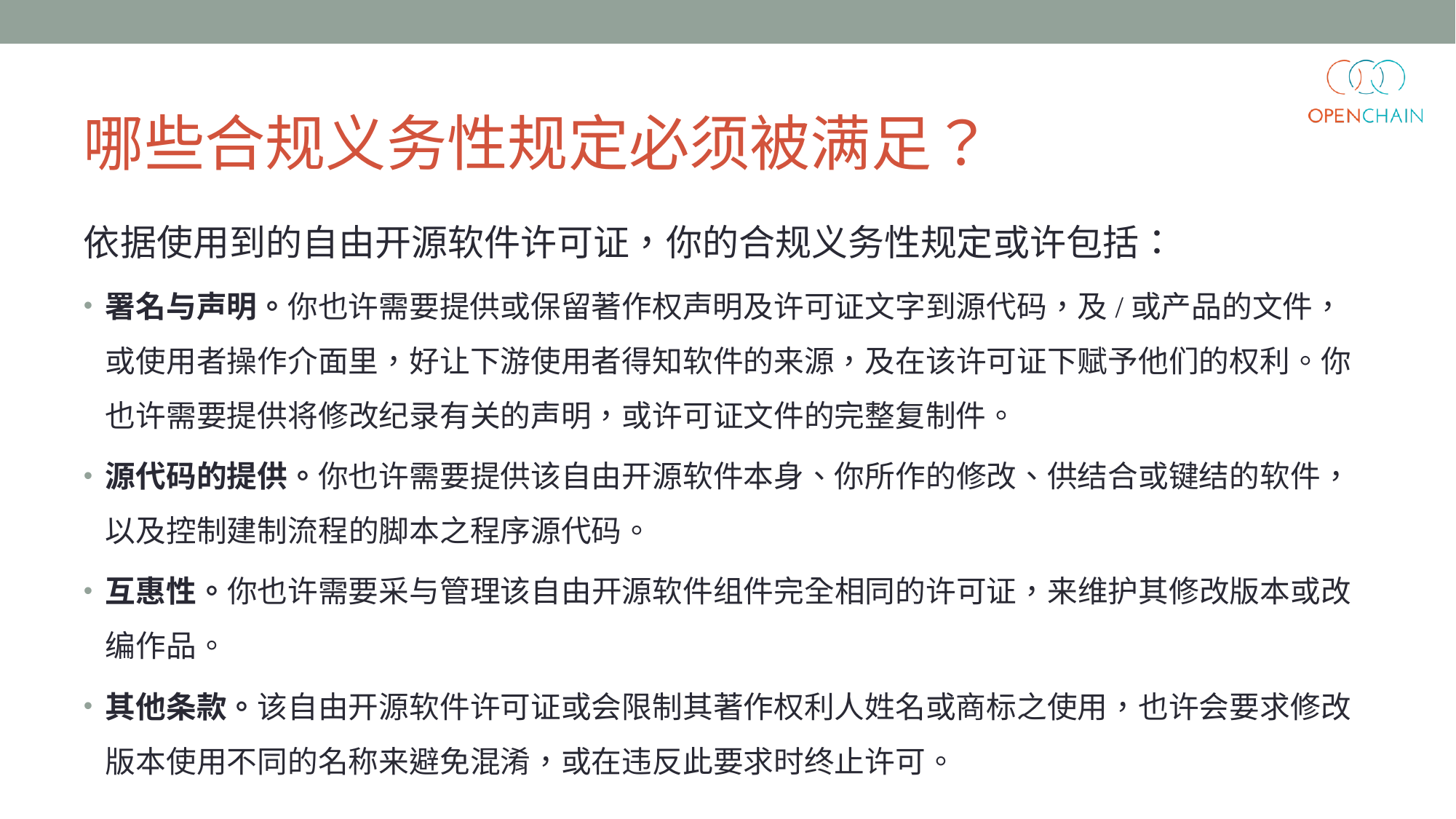

# 哪些合规义务性规定必须被满足？
依据使用到的自由开源软件许可证，你的合规义务性规定或许包括：
署名与声明。你也许需要提供或保留著作权声明及许可证文字到源代码，及/或产品的文件，或使用者操作介面里，好让下游使用者得知软件的来源，及在该许可证下赋予他们的权利。你也许需要提供将修改纪录有关的声明，或许可证文件的完整复制件。
源代码的提供。你也许需要提供该自由开源软件本身、你所作的修改、供结合或键结的软件，以及控制建制流程的脚本之程序源代码。
互惠性。你也许需要采与管理该自由开源软件组件完全相同的许可证，来维护其修改版本或改编作品。
其他条款。该自由开源软件许可证或会限制其著作权利人姓名或商标之使用，也许会要求修改版本使用不同的名称来避免混淆，或在违反此要求时终止许可。